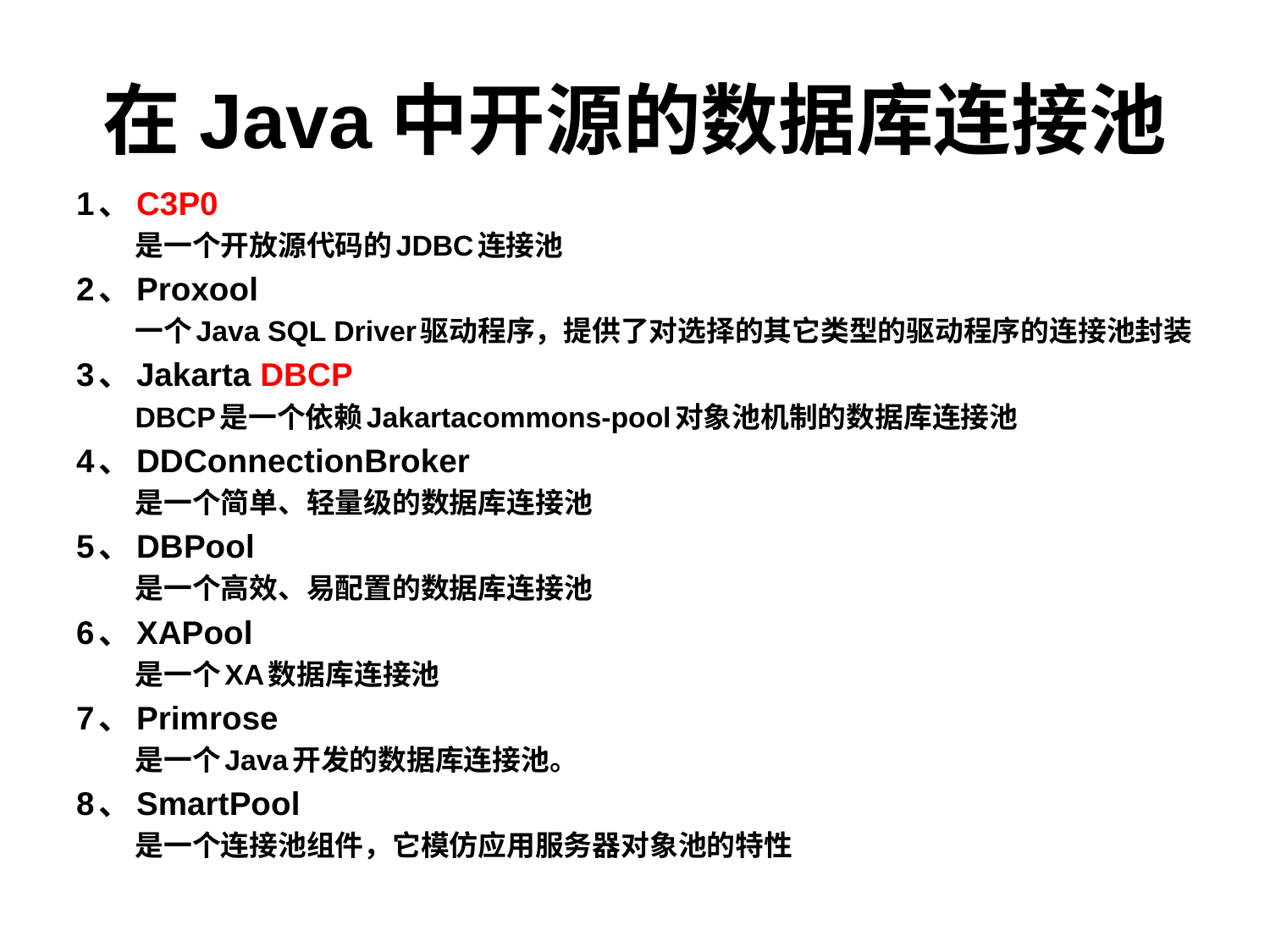

# 在Java中开源的数据库连接池
1、C3P0
是一个开放源代码的JDBC连接池
2、Proxool
一个Java SQL Driver驱动程序，提供了对选择的其它类型的驱动程序的连接池封装
3、Jakarta DBCP
DBCP是一个依赖Jakartacommons-pool对象池机制的数据库连接池
4、DDConnectionBroker
是一个简单、轻量级的数据库连接池
5、DBPool
是一个高效、易配置的数据库连接池
6、XAPool
是一个XA数据库连接池
7、Primrose
是一个Java开发的数据库连接池。
8、SmartPool
是一个连接池组件，它模仿应用服务器对象池的特性